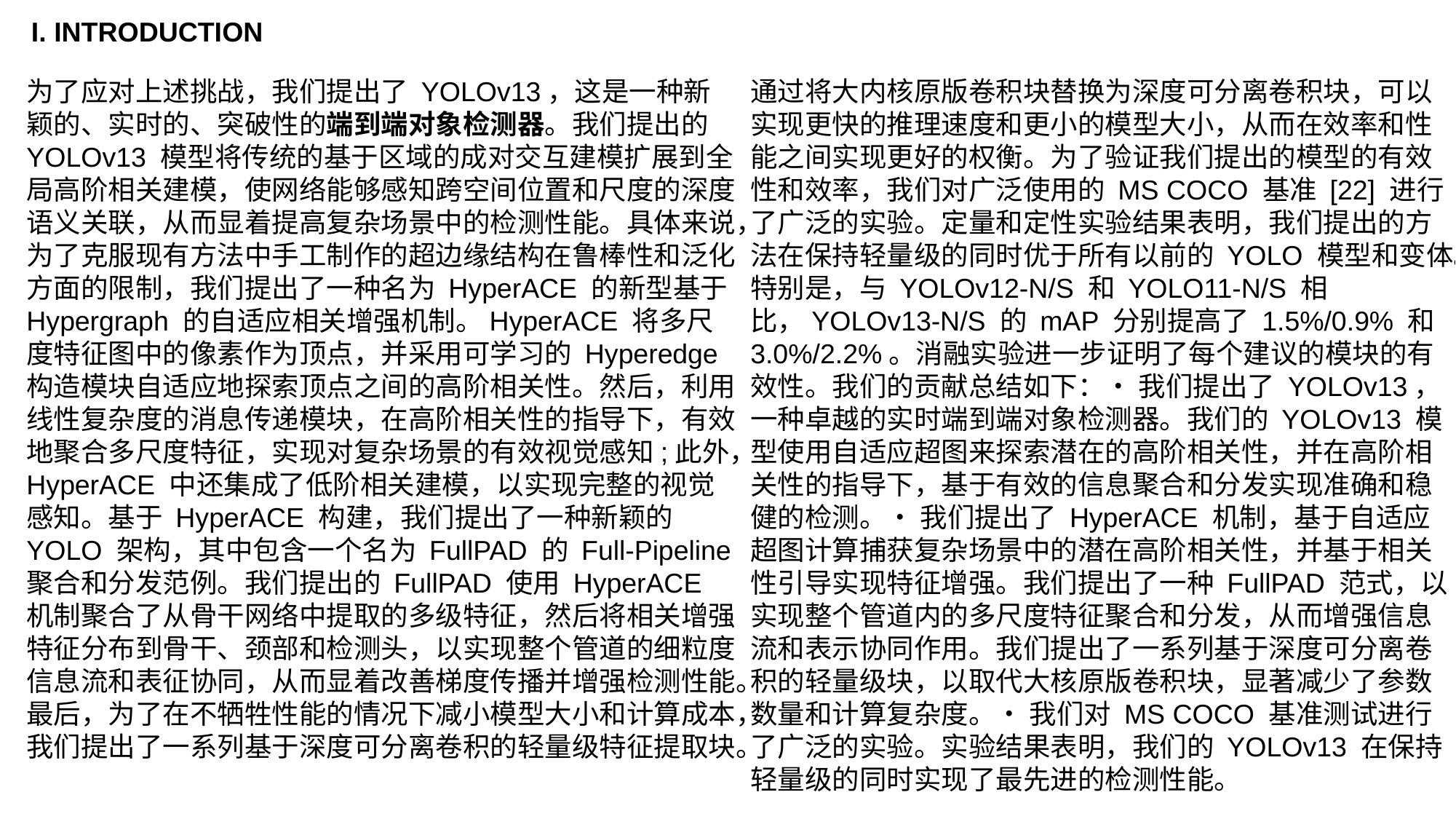

I. INTRODUCTION
为了应对上述挑战，我们提出了 YOLOv13，这是一种新颖的、实时的、突破性的端到端对象检测器。我们提出的 YOLOv13 模型将传统的基于区域的成对交互建模扩展到全局高阶相关建模，使网络能够感知跨空间位置和尺度的深度语义关联，从而显着提高复杂场景中的检测性能。具体来说，为了克服现有方法中手工制作的超边缘结构在鲁棒性和泛化方面的限制，我们提出了一种名为 HyperACE 的新型基于 Hypergraph 的自适应相关增强机制。HyperACE 将多尺度特征图中的像素作为顶点，并采用可学习的 Hyperedge 构造模块自适应地探索顶点之间的高阶相关性。然后，利用线性复杂度的消息传递模块，在高阶相关性的指导下，有效地聚合多尺度特征，实现对复杂场景的有效视觉感知;此外，HyperACE 中还集成了低阶相关建模，以实现完整的视觉感知。基于 HyperACE 构建，我们提出了一种新颖的 YOLO 架构，其中包含一个名为 FullPAD 的 Full-Pipeline 聚合和分发范例。我们提出的 FullPAD 使用 HyperACE 机制聚合了从骨干网络中提取的多级特征，然后将相关增强特征分布到骨干、颈部和检测头，以实现整个管道的细粒度信息流和表征协同，从而显着改善梯度传播并增强检测性能。最后，为了在不牺牲性能的情况下减小模型大小和计算成本，我们提出了一系列基于深度可分离卷积的轻量级特征提取块。
通过将大内核原版卷积块替换为深度可分离卷积块，可以实现更快的推理速度和更小的模型大小，从而在效率和性能之间实现更好的权衡。为了验证我们提出的模型的有效性和效率，我们对广泛使用的 MS COCO 基准 [22] 进行了广泛的实验。定量和定性实验结果表明，我们提出的方法在保持轻量级的同时优于所有以前的 YOLO 模型和变体。特别是，与 YOLOv12-N/S 和 YOLO11-N/S 相比，YOLOv13-N/S 的 mAP 分别提高了 1.5%/0.9% 和 3.0%/2.2%。消融实验进一步证明了每个建议的模块的有效性。我们的贡献总结如下：• 我们提出了 YOLOv13，一种卓越的实时端到端对象检测器。我们的 YOLOv13 模型使用自适应超图来探索潜在的高阶相关性，并在高阶相关性的指导下，基于有效的信息聚合和分发实现准确和稳健的检测。• 我们提出了 HyperACE 机制，基于自适应超图计算捕获复杂场景中的潜在高阶相关性，并基于相关性引导实现特征增强。我们提出了一种 FullPAD 范式，以实现整个管道内的多尺度特征聚合和分发，从而增强信息流和表示协同作用。我们提出了一系列基于深度可分离卷积的轻量级块，以取代大核原版卷积块，显著减少了参数数量和计算复杂度。• 我们对 MS COCO 基准测试进行了广泛的实验。实验结果表明，我们的 YOLOv13 在保持轻量级的同时实现了最先进的检测性能。